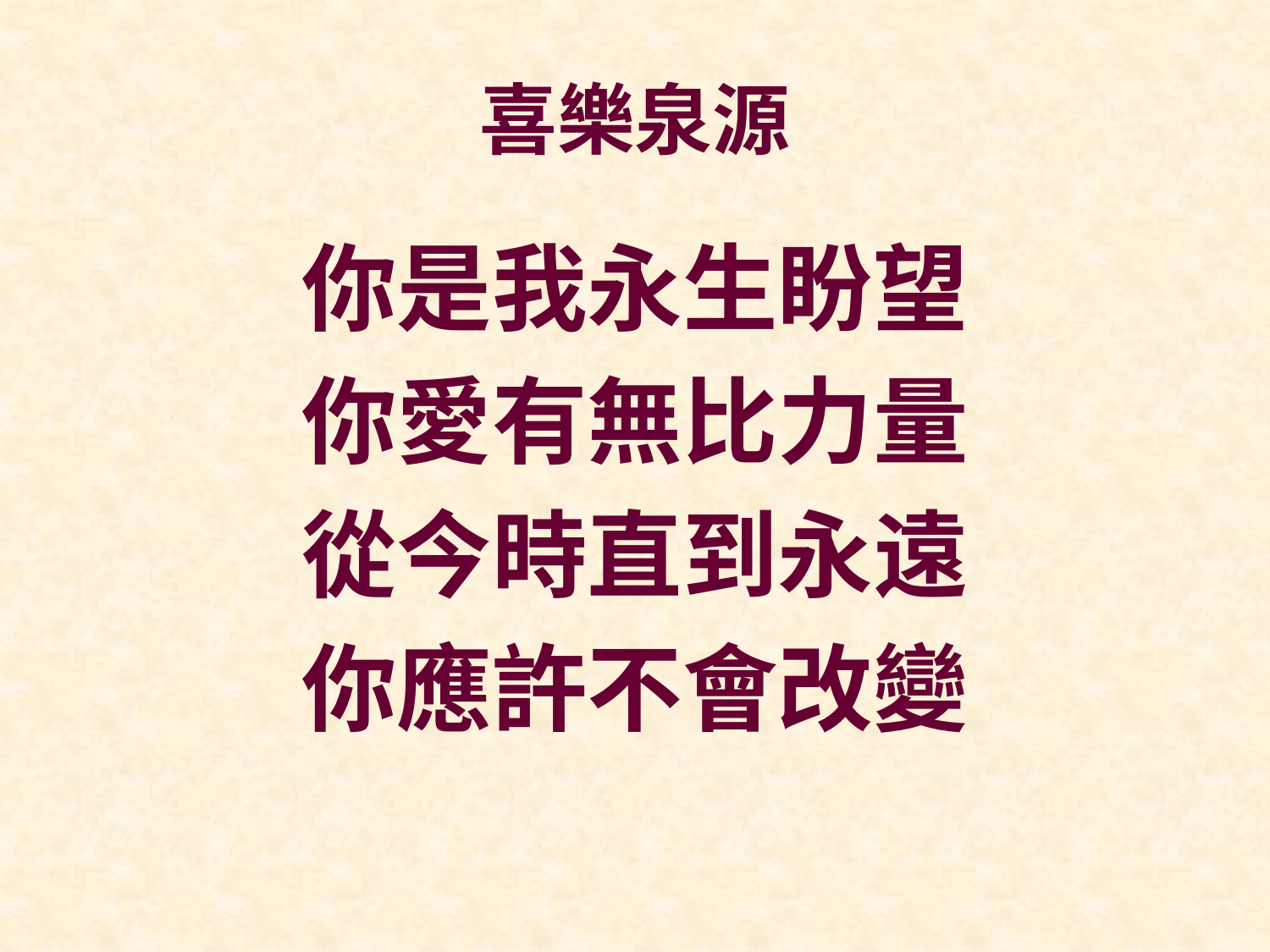

# 喜樂泉源
你是我永生盼望
你愛有無比力量
從今時直到永遠
你應許不會改變